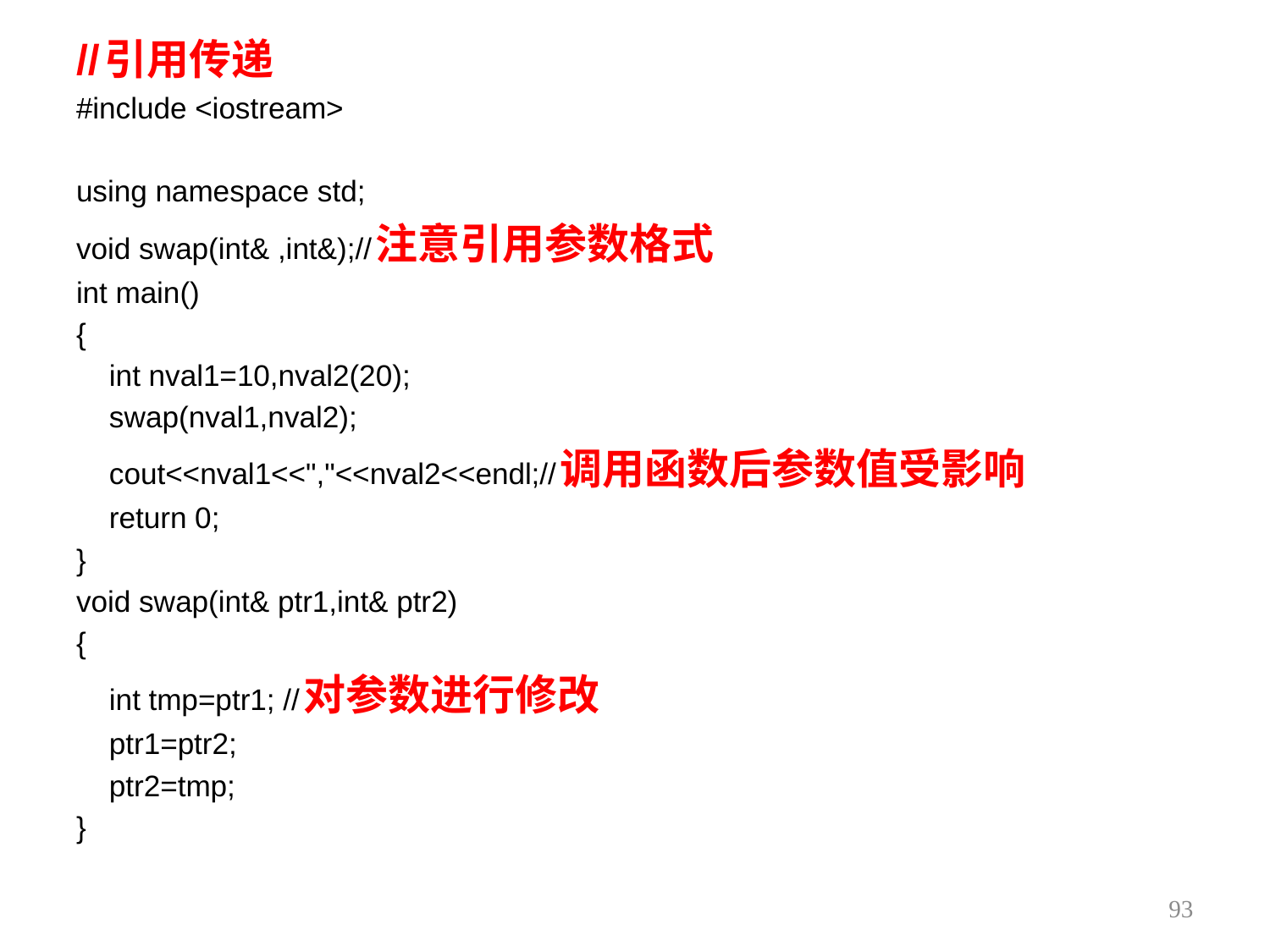

//引用传递
#include <iostream>

using namespace std;
void swap(int& ,int&);//注意引用参数格式
int main()
{
    int nval1=10,nval2(20);
    swap(nval1,nval2);
    cout<<nval1<<","<<nval2<<endl;//调用函数后参数值受影响
    return 0;
}
void swap(int& ptr1,int& ptr2)
{
    int tmp=ptr1; //对参数进行修改
    ptr1=ptr2;
    ptr2=tmp;
}

93